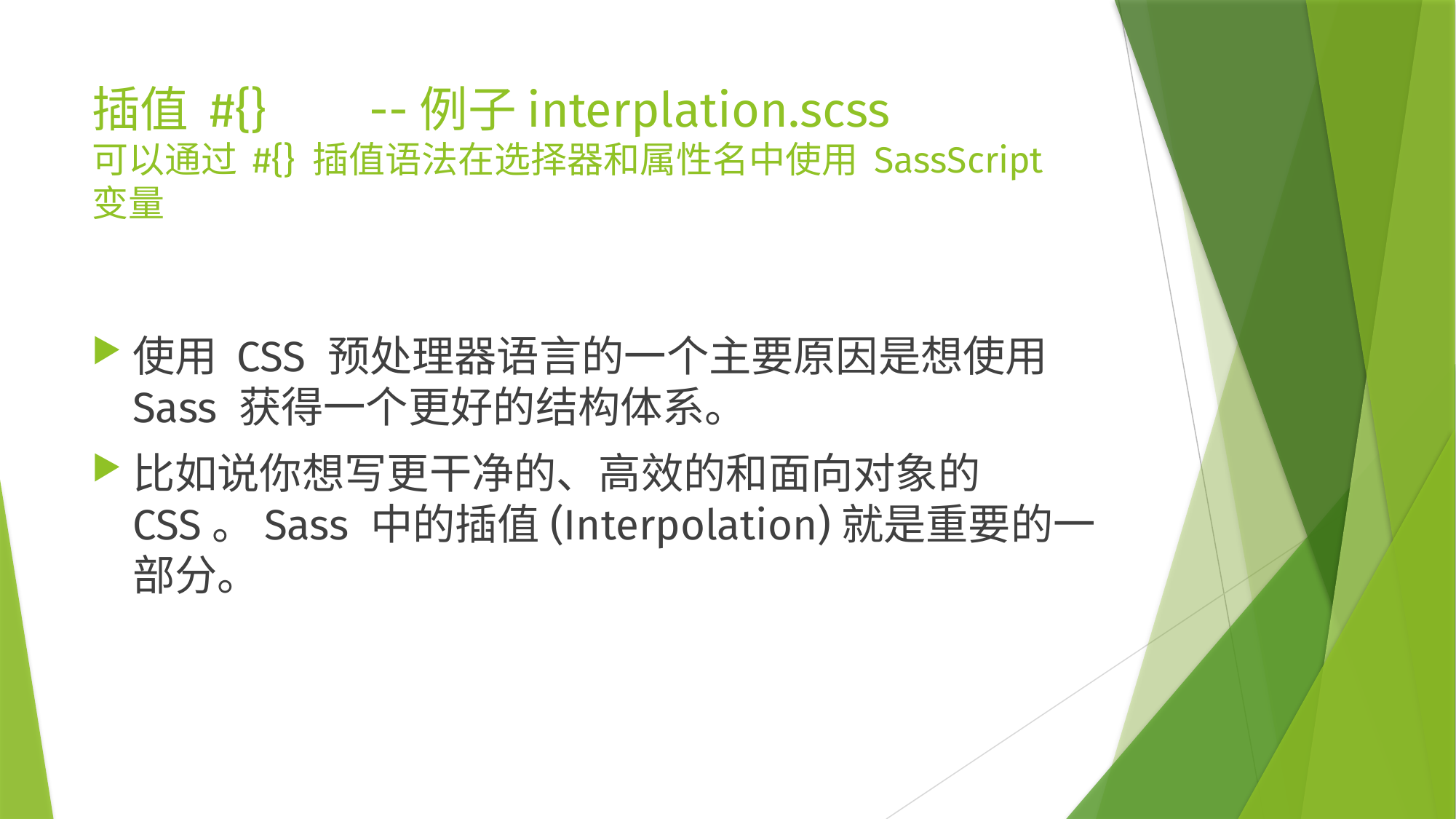

# 插值 #{}        --例子interplation.scss 可以通过 #{} 插值语法在选择器和属性名中使用 SassScript 变量

使用 CSS 预处理器语言的一个主要原因是想使用 Sass 获得一个更好的结构体系。
比如说你想写更干净的、高效的和面向对象的 CSS。Sass 中的插值(Interpolation)就是重要的一部分。